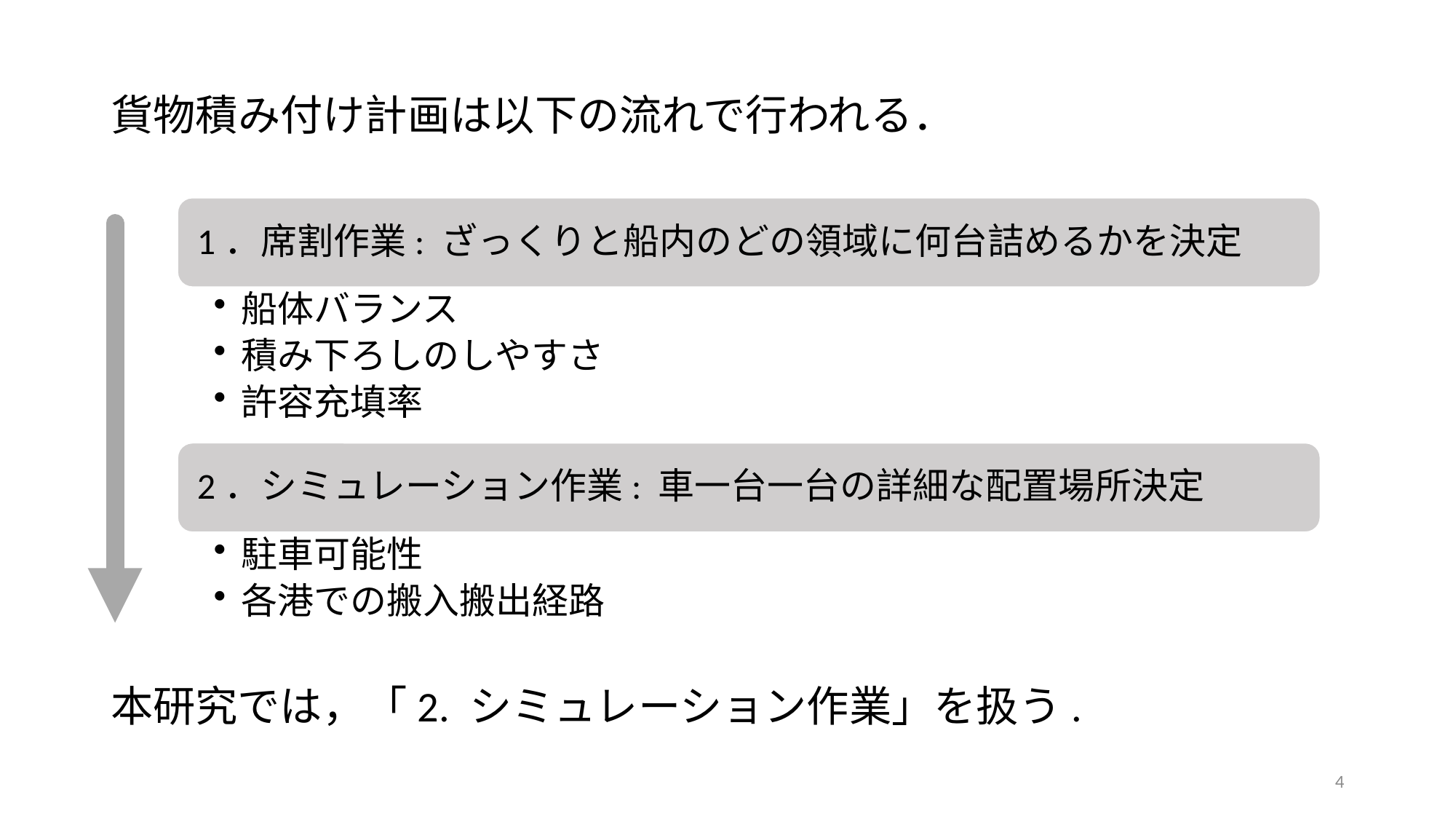

貨物積み付け計画は以下の流れで行われる．
1．席割作業: ざっくりと船内のどの領域に何台詰めるかを決定
船体バランス
積み下ろしのしやすさ
許容充填率
2．シミュレーション作業: 車一台一台の詳細な配置場所決定
駐車可能性
各港での搬入搬出経路
本研究では，「2. シミュレーション作業」を扱う.
4